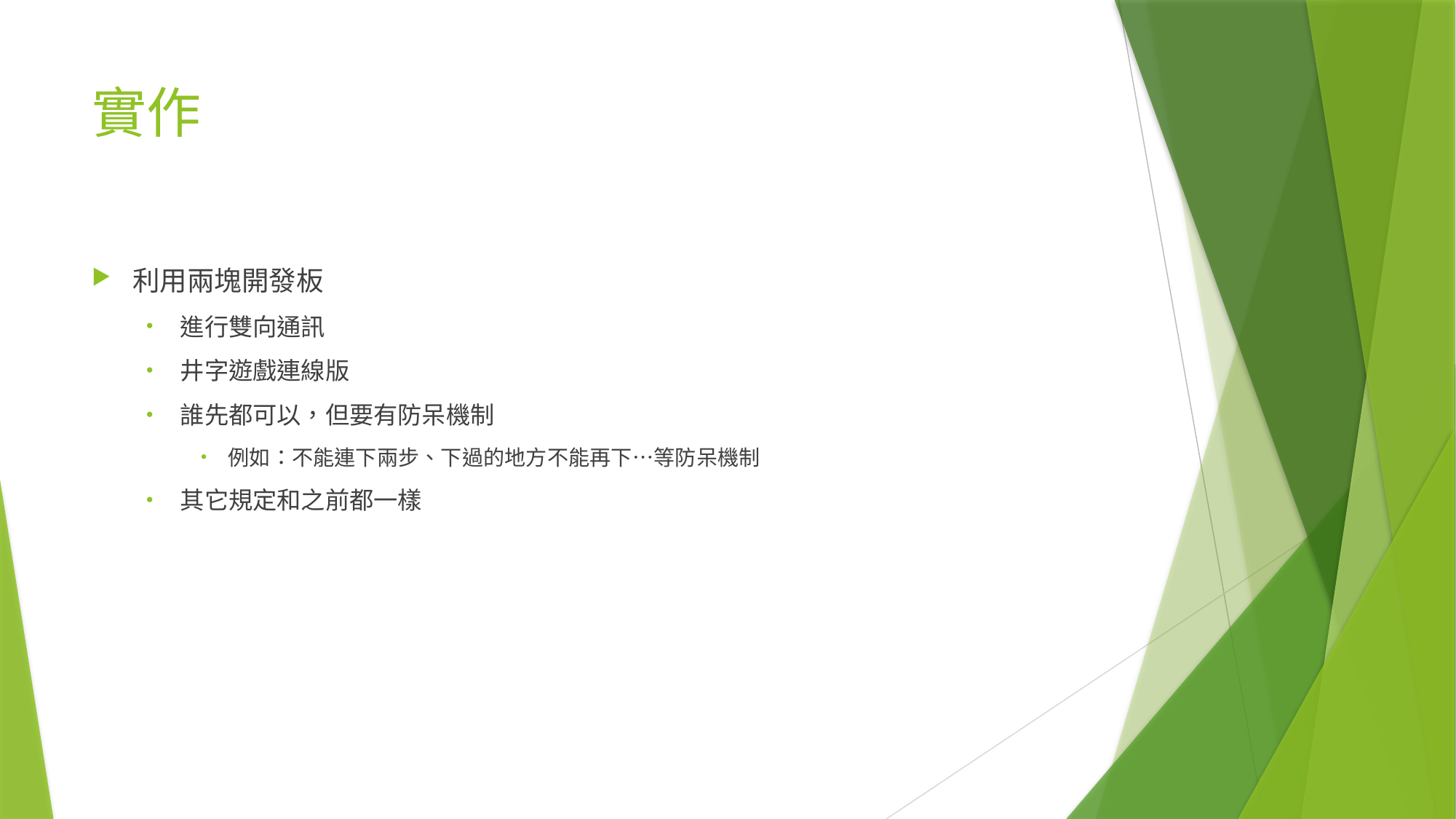

# 實作
利用兩塊開發板
進行雙向通訊
井字遊戲連線版
誰先都可以，但要有防呆機制
例如：不能連下兩步、下過的地方不能再下…等防呆機制
其它規定和之前都一樣